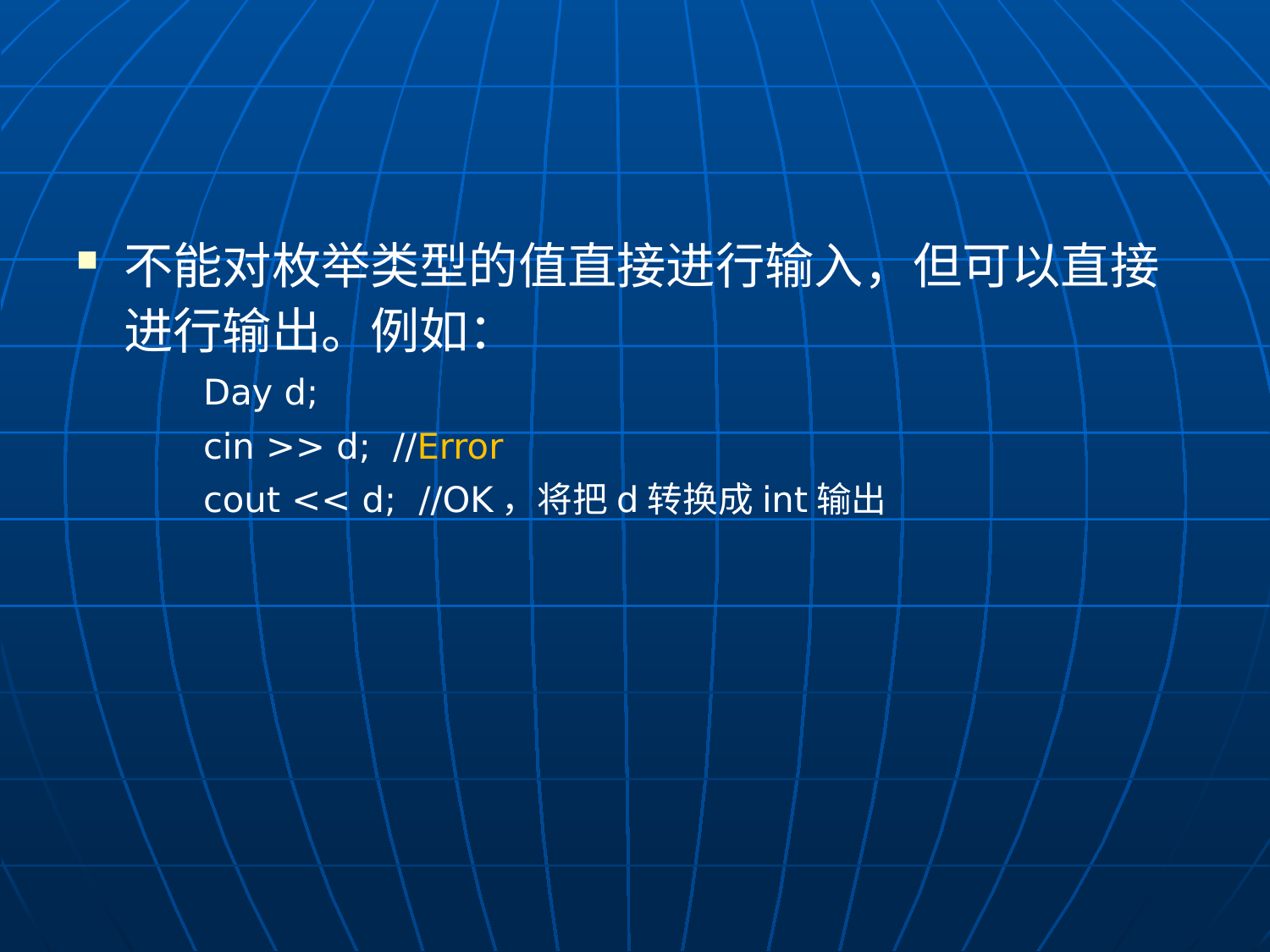

#
不能对枚举类型的值直接进行输入，但可以直接进行输出。例如：
Day d;
cin >> d;  //Error
cout << d;  //OK，将把d转换成int输出